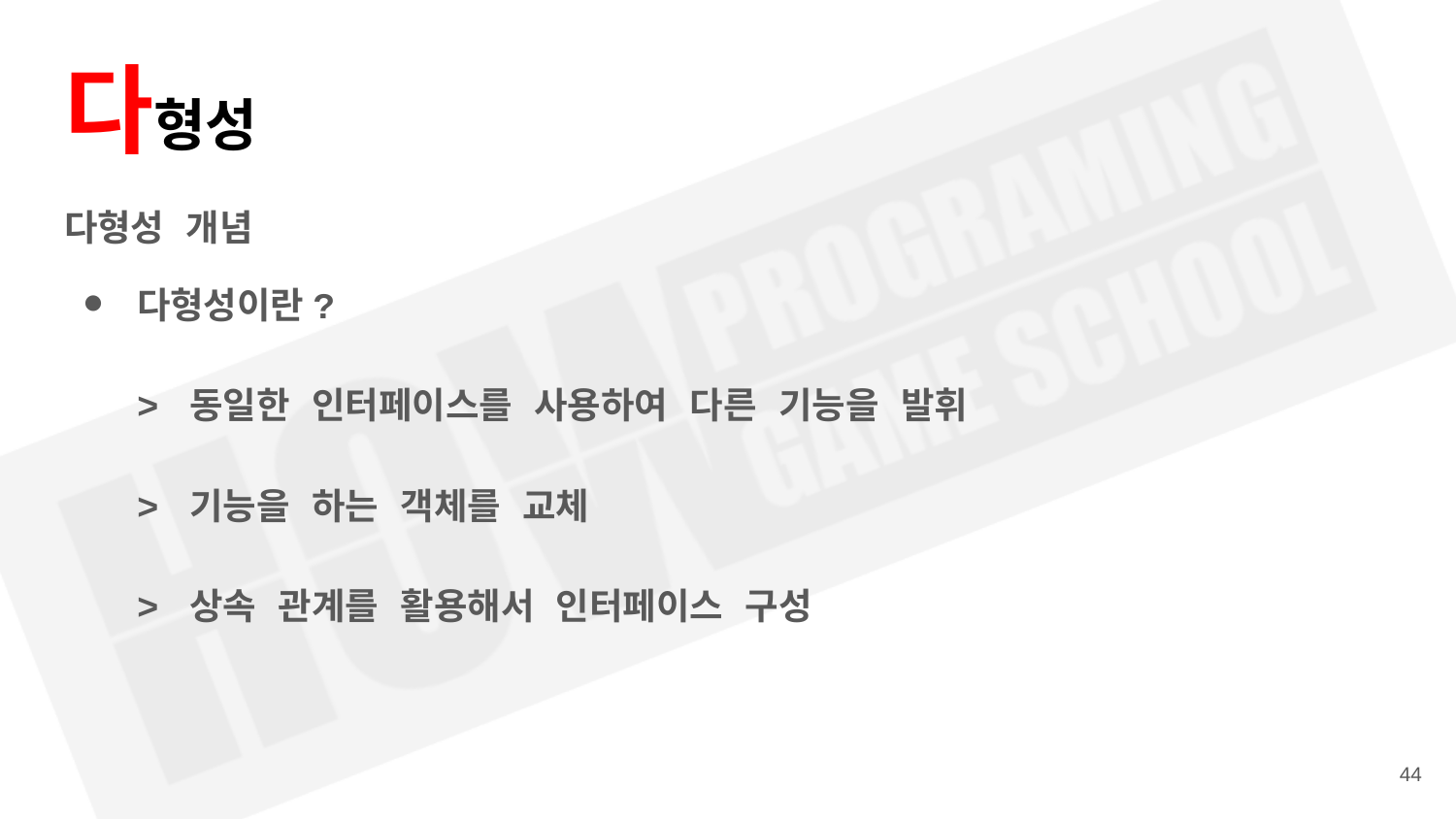

# 다형성
다형성 개념
다형성이란?
> 동일한 인터페이스를 사용하여 다른 기능을 발휘
> 기능을 하는 객체를 교체
> 상속 관계를 활용해서 인터페이스 구성
44